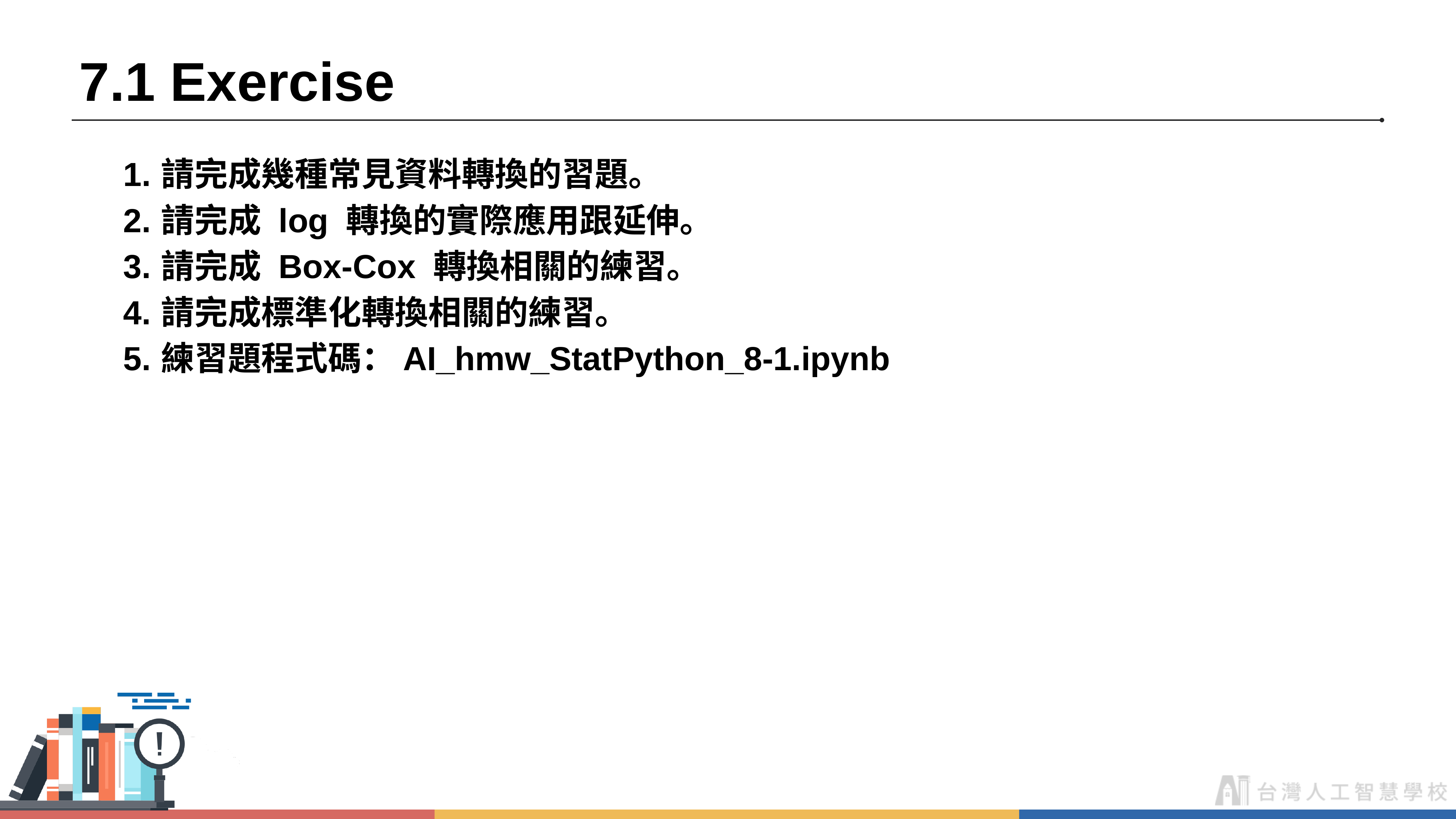

# 7.1 Exercise
請完成幾種常見資料轉換的習題。
請完成 log 轉換的實際應用跟延伸。
請完成 Box-Cox 轉換相關的練習。
請完成標準化轉換相關的練習。
練習題程式碼：AI_hmw_StatPython_8-1.ipynb